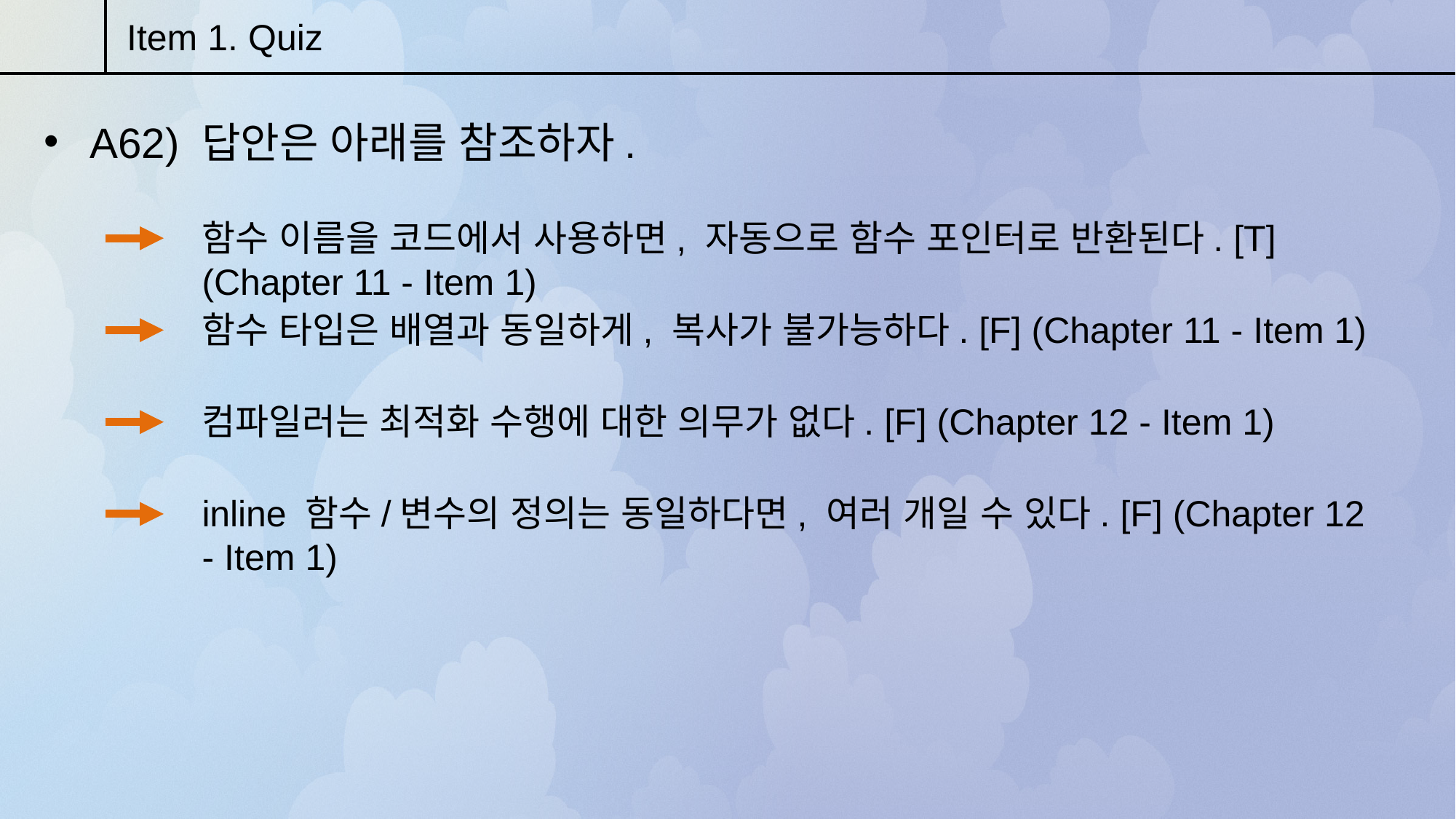

Item 1. Quiz
 A62) 답안은 아래를 참조하자.
함수 이름을 코드에서 사용하면, 자동으로 함수 포인터로 반환된다. [T] (Chapter 11 - Item 1)
함수 타입은 배열과 동일하게, 복사가 불가능하다. [F] (Chapter 11 - Item 1)
컴파일러는 최적화 수행에 대한 의무가 없다. [F] (Chapter 12 - Item 1)
inline 함수/변수의 정의는 동일하다면, 여러 개일 수 있다. [F] (Chapter 12 - Item 1)